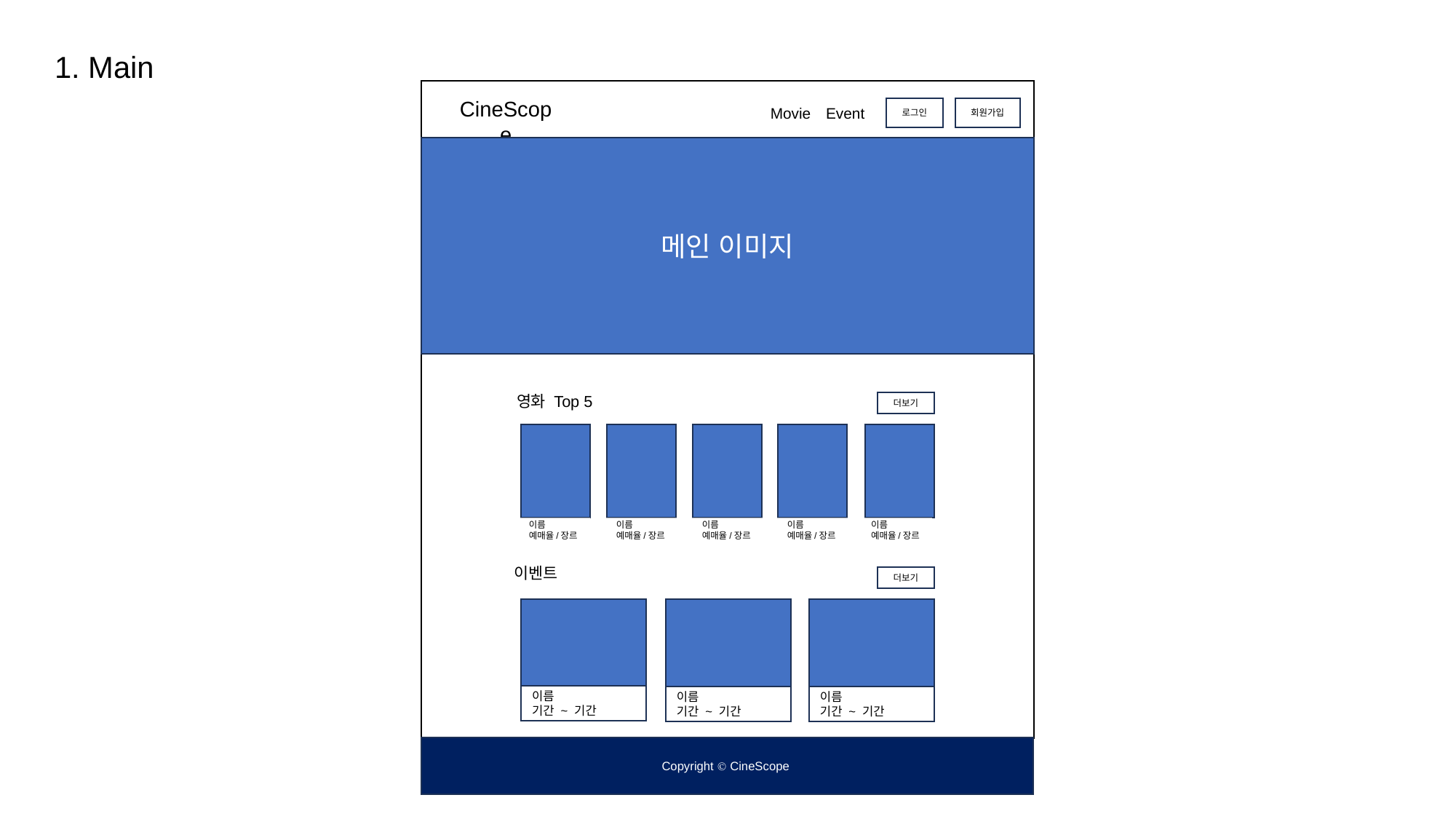

# 1. Main

CineScope
Movie
Event
로그인
회원가입
메인 이미지
영화 Top 5
더보기

이름
예매율/장르
이름
예매율/장르
이름
예매율/장르
이름
예매율/장르
이름
예매율/장르
이벤트
더보기

이름
기간 ~ 기간
이름
기간 ~ 기간
이름
기간 ~ 기간
Copyright Ⓒ CineScope